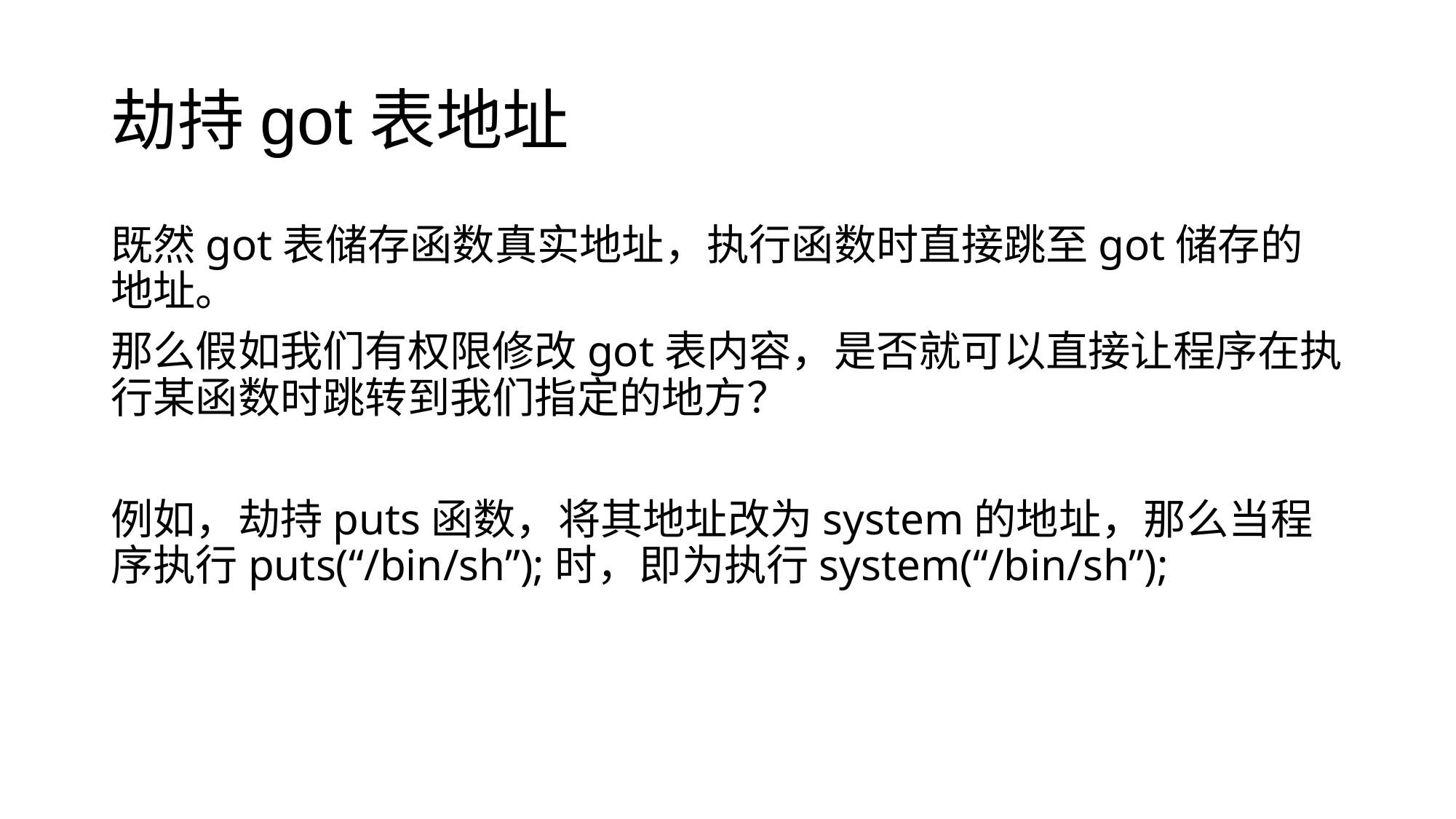

# 劫持got表地址
既然got表储存函数真实地址，执行函数时直接跳至got储存的地址。
那么假如我们有权限修改got表内容，是否就可以直接让程序在执行某函数时跳转到我们指定的地方？

例如，劫持puts函数，将其地址改为system的地址，那么当程序执行puts(“/bin/sh”);时，即为执行system(“/bin/sh”);